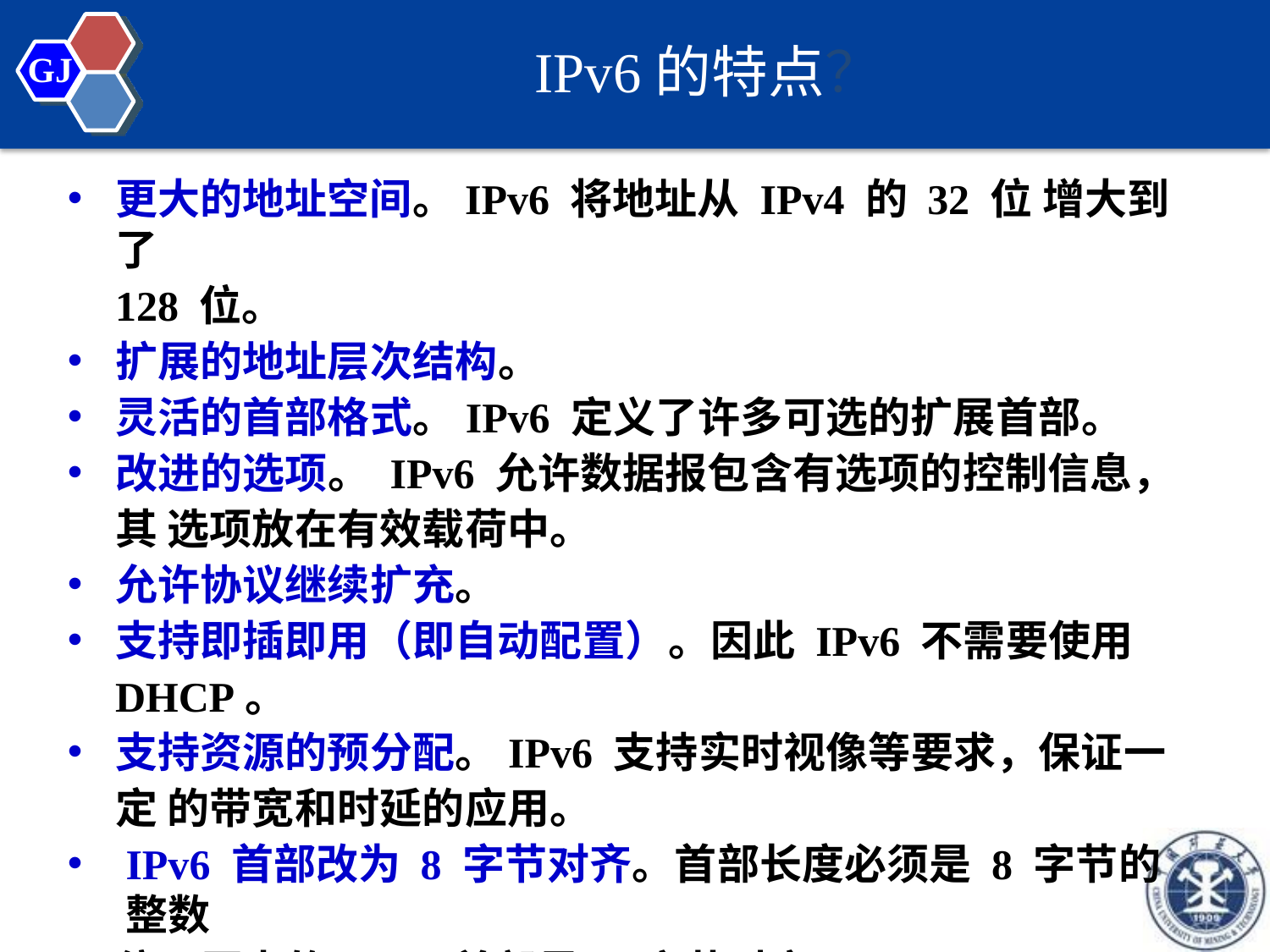

# IPv6的特点？
GJ
更大的地址空间。IPv6 将地址从 IPv4 的 32 位 增大到了
128 位。
扩展的地址层次结构。
灵活的首部格式。IPv6 定义了许多可选的扩展首部。
改进的选项。 IPv6 允许数据报包含有选项的控制信息，其 选项放在有效载荷中。
允许协议继续扩充。
支持即插即用（即自动配置）。因此 IPv6 不需要使用
DHCP。
支持资源的预分配。IPv6 支持实时视像等要求，保证一定 的带宽和时延的应用。
IPv6 首部改为 8 字节对齐。首部长度必须是 8 字节的整数
倍。原来的 IPv4 首部是 4 字节对齐。